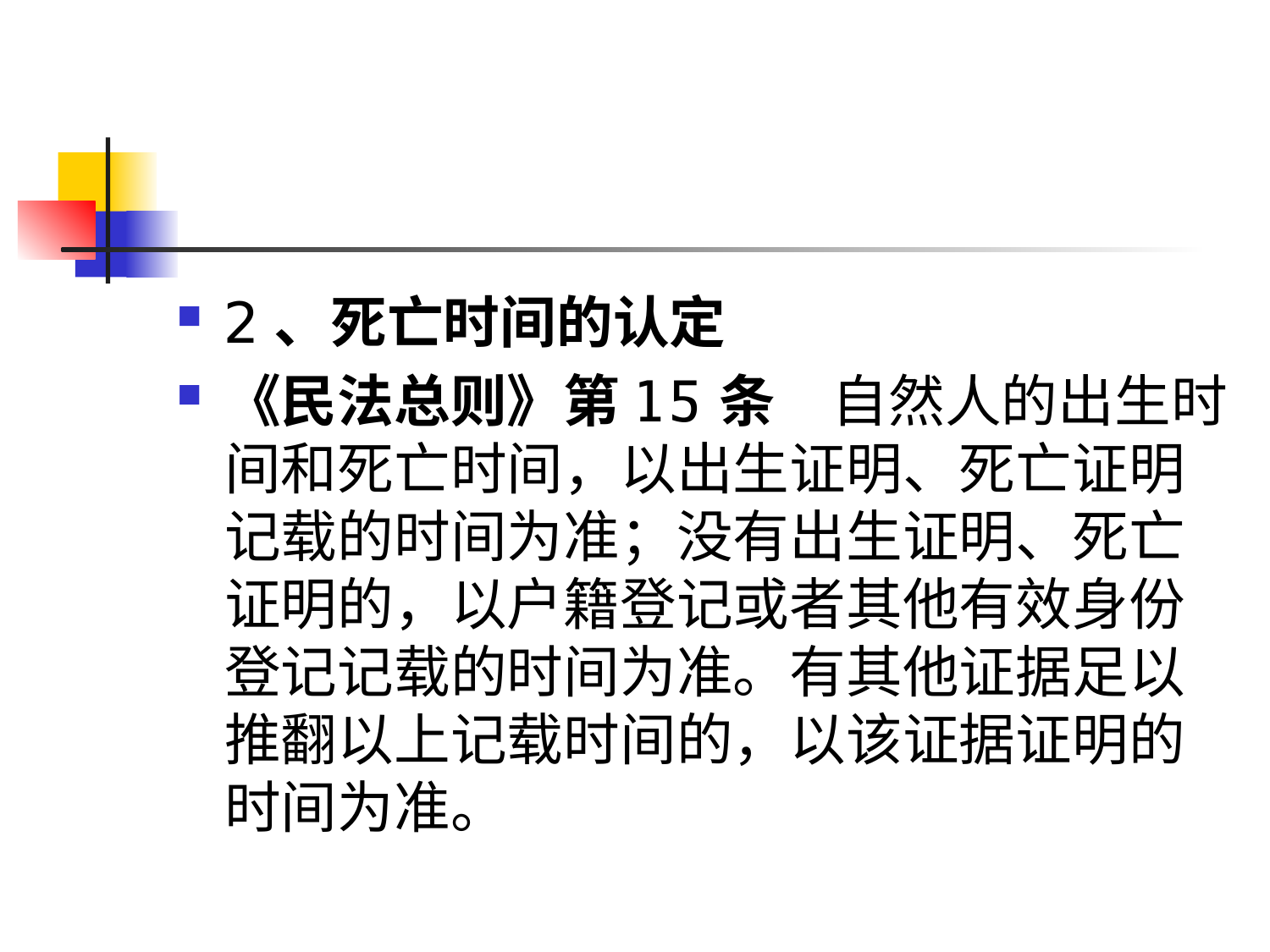

#
2、死亡时间的认定
《民法总则》第15条　自然人的出生时间和死亡时间，以出生证明、死亡证明记载的时间为准；没有出生证明、死亡证明的，以户籍登记或者其他有效身份登记记载的时间为准。有其他证据足以推翻以上记载时间的，以该证据证明的时间为准。